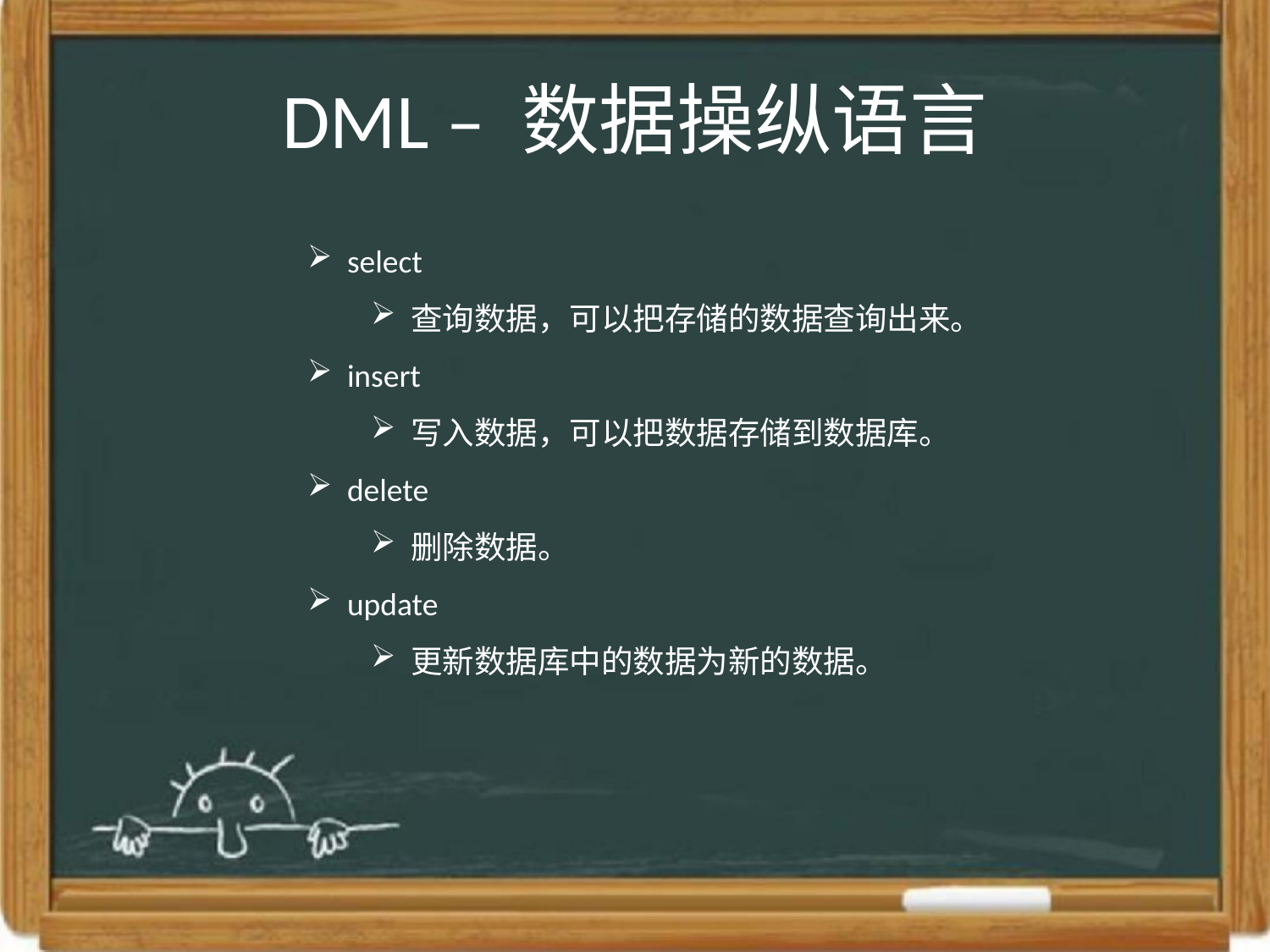

# DML – 数据操纵语言
select
查询数据，可以把存储的数据查询出来。
insert
写入数据，可以把数据存储到数据库。
delete
删除数据。
update
更新数据库中的数据为新的数据。